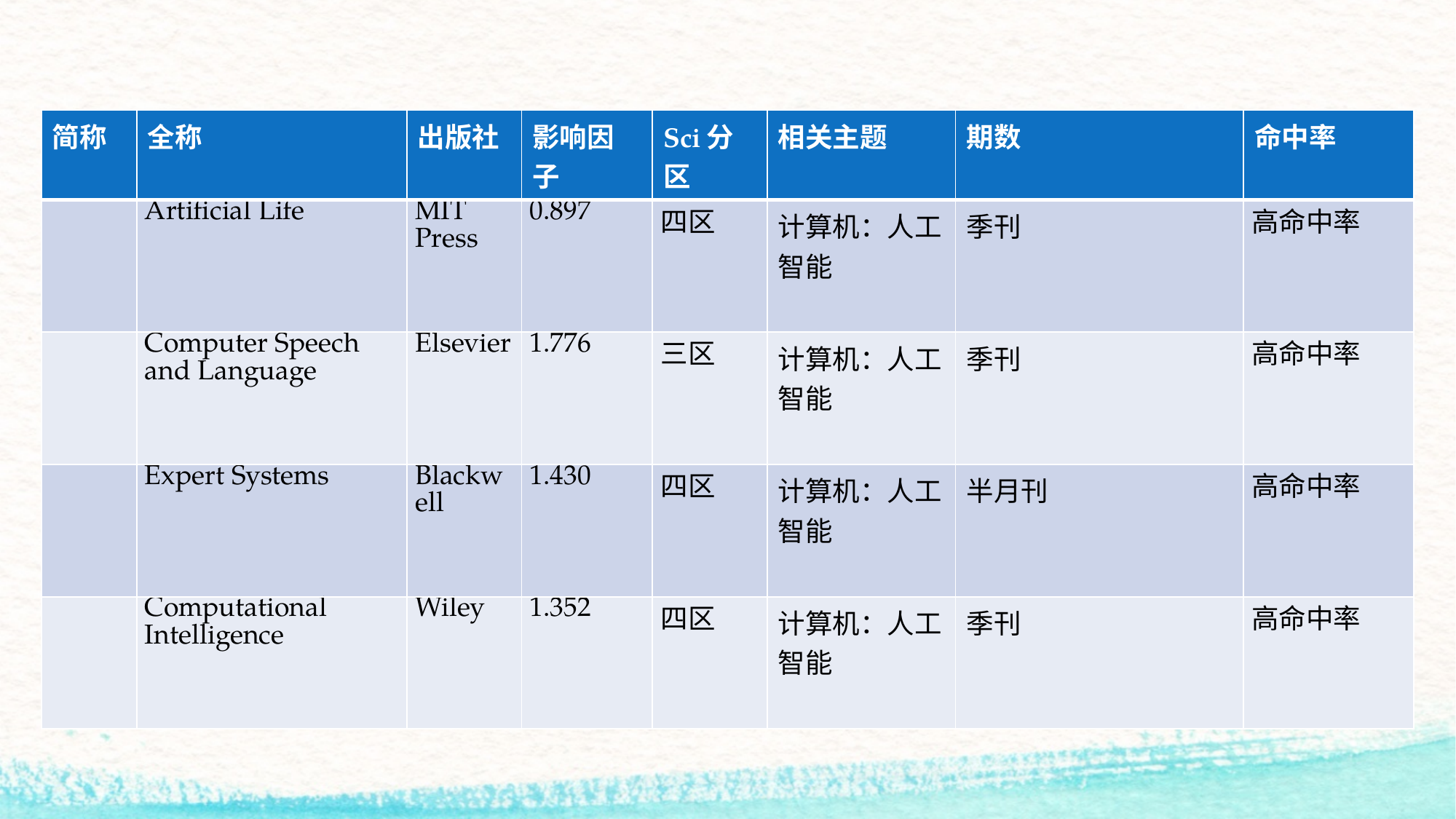

| 简称 | 全称 | 出版社 | 影响因子 | Sci分区 | 相关主题 | 期数 | 命中率 |
| --- | --- | --- | --- | --- | --- | --- | --- |
|  | Artificial Life | MIT Press | 0.897 | 四区 | 计算机：人工智能 | 季刊 | 高命中率 |
|  | Computer Speech and Language | Elsevier | 1.776 | 三区 | 计算机：人工智能 | 季刊 | 高命中率 |
|  | Expert Systems | Blackwell | 1.430 | 四区 | 计算机：人工智能 | 半月刊 | 高命中率 |
|  | Computational Intelligence | Wiley | 1.352 | 四区 | 计算机：人工智能 | 季刊 | 高命中率 |